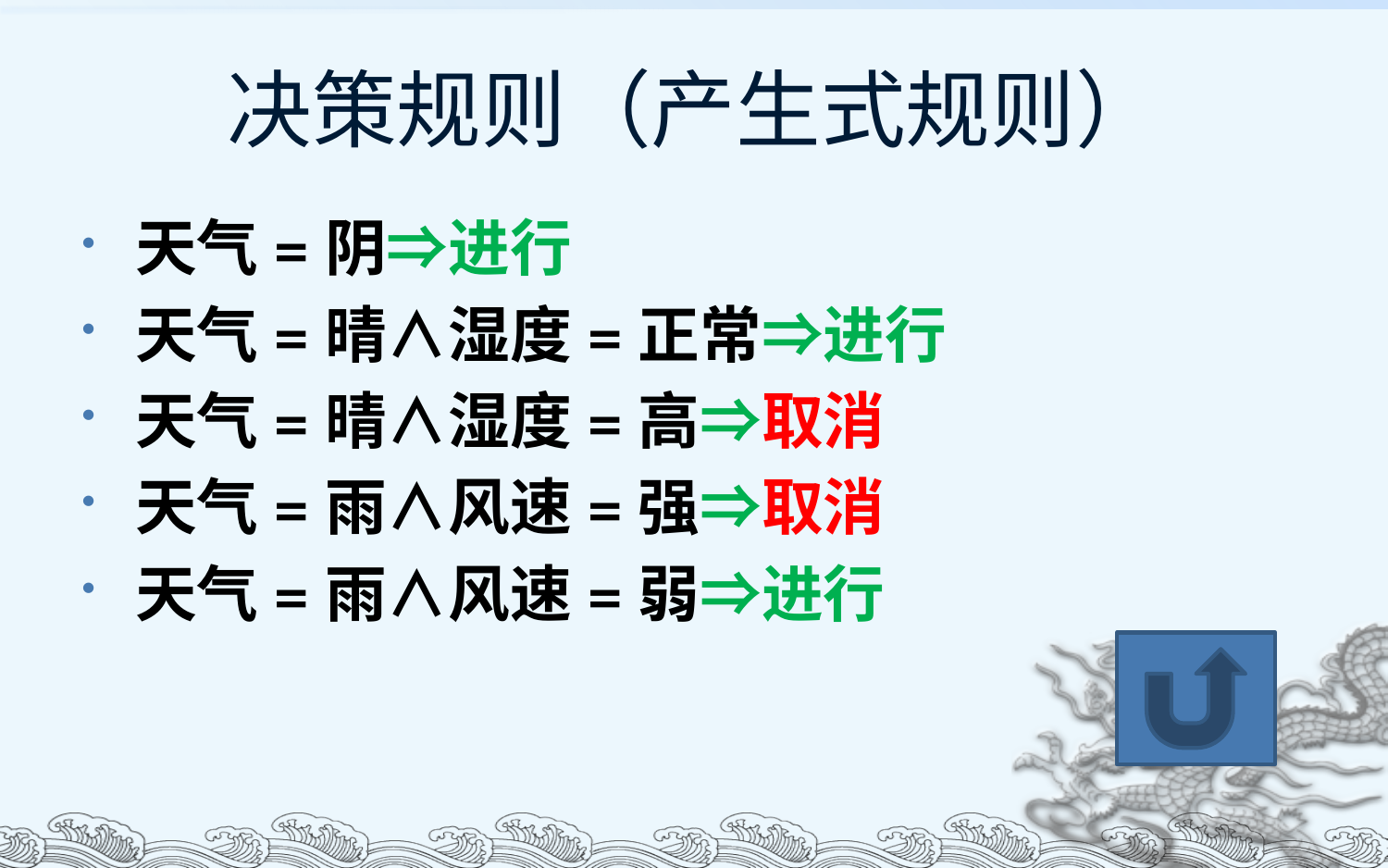

# 决策规则（产生式规则）
天气=阴⇒进行
天气=晴∧湿度=正常⇒进行
天气=晴∧湿度=高⇒取消
天气=雨∧风速=强⇒取消
天气=雨∧风速=弱⇒进行